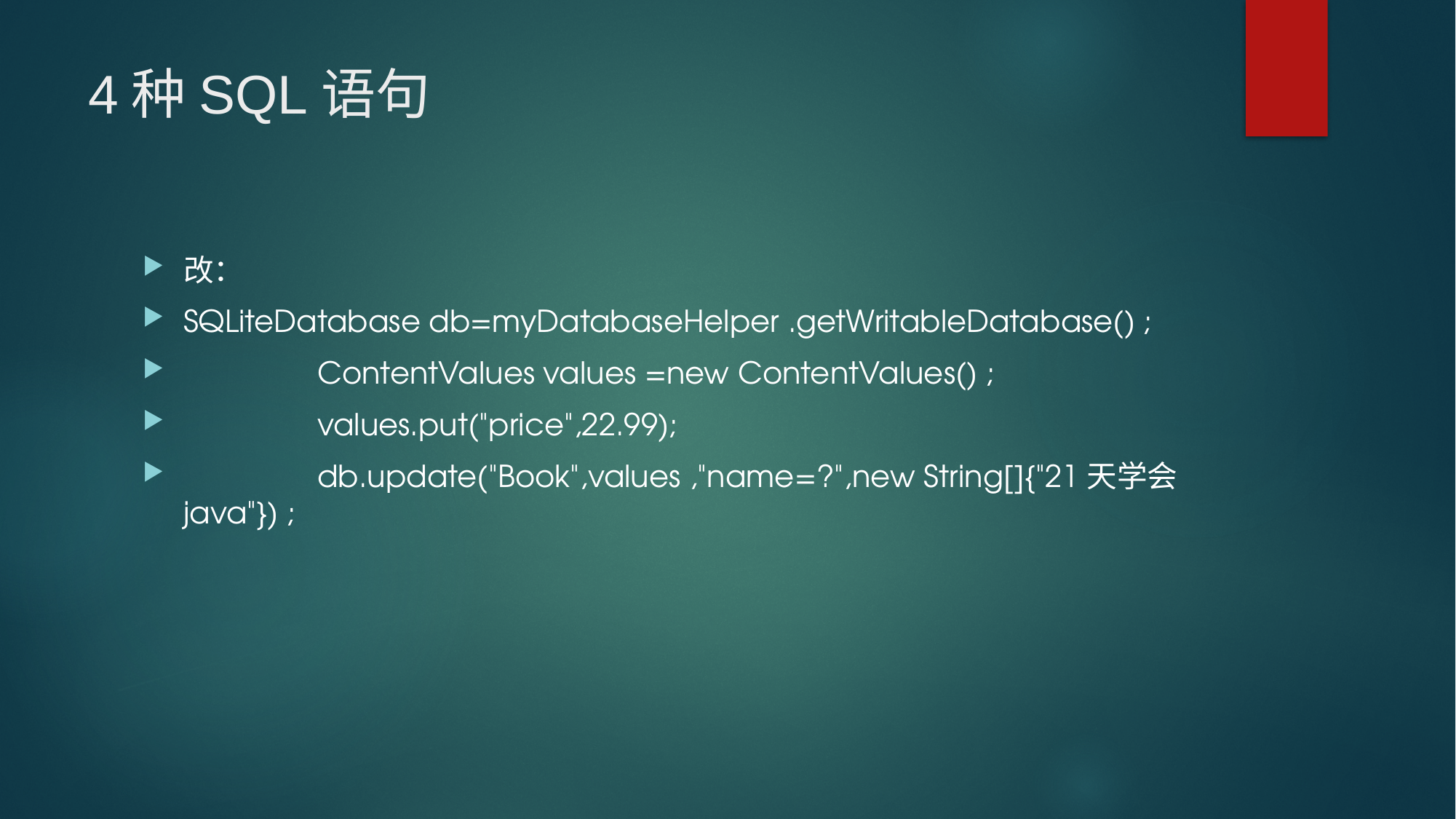

# 4种SQL语句
改：
SQLiteDatabase db=myDatabaseHelper .getWritableDatabase() ;
                ContentValues values =new ContentValues() ;
                values.put("price",22.99);
                db.update("Book",values ,"name=?",new String[]{"21天学会java"}) ;